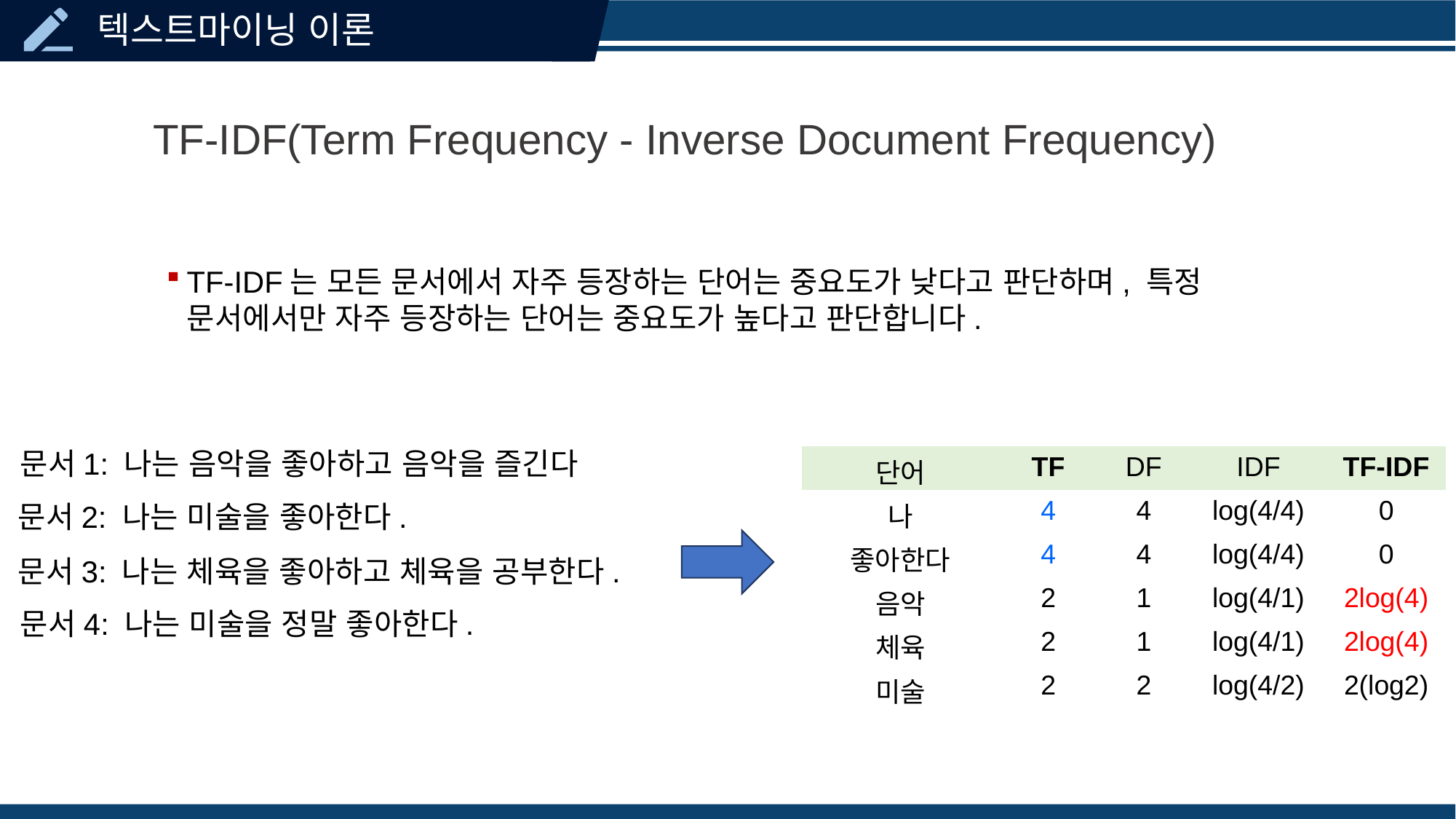

TF-IDF(Term Frequency - Inverse Document Frequency)
TF-IDF는 모든 문서에서 자주 등장하는 단어는 중요도가 낮다고 판단하며, 특정 문서에서만 자주 등장하는 단어는 중요도가 높다고 판단합니다.
문서1: 나는 음악을 좋아하고 음악을 즐긴다
| 단어 | TF | DF | IDF | TF-IDF |
| --- | --- | --- | --- | --- |
| 나 | 4 | 4 | log(4/4) | 0 |
| 좋아한다 | 4 | 4 | log(4/4) | 0 |
| 음악 | 2 | 1 | log(4/1) | 2log(4) |
| 체육 | 2 | 1 | log(4/1) | 2log(4) |
| 미술 | 2 | 2 | log(4/2) | 2(log2) |
문서2: 나는 미술을 좋아한다.

문서3: 나는 체육을 좋아하고 체육을 공부한다.
문서4: 나는 미술을 정말 좋아한다.